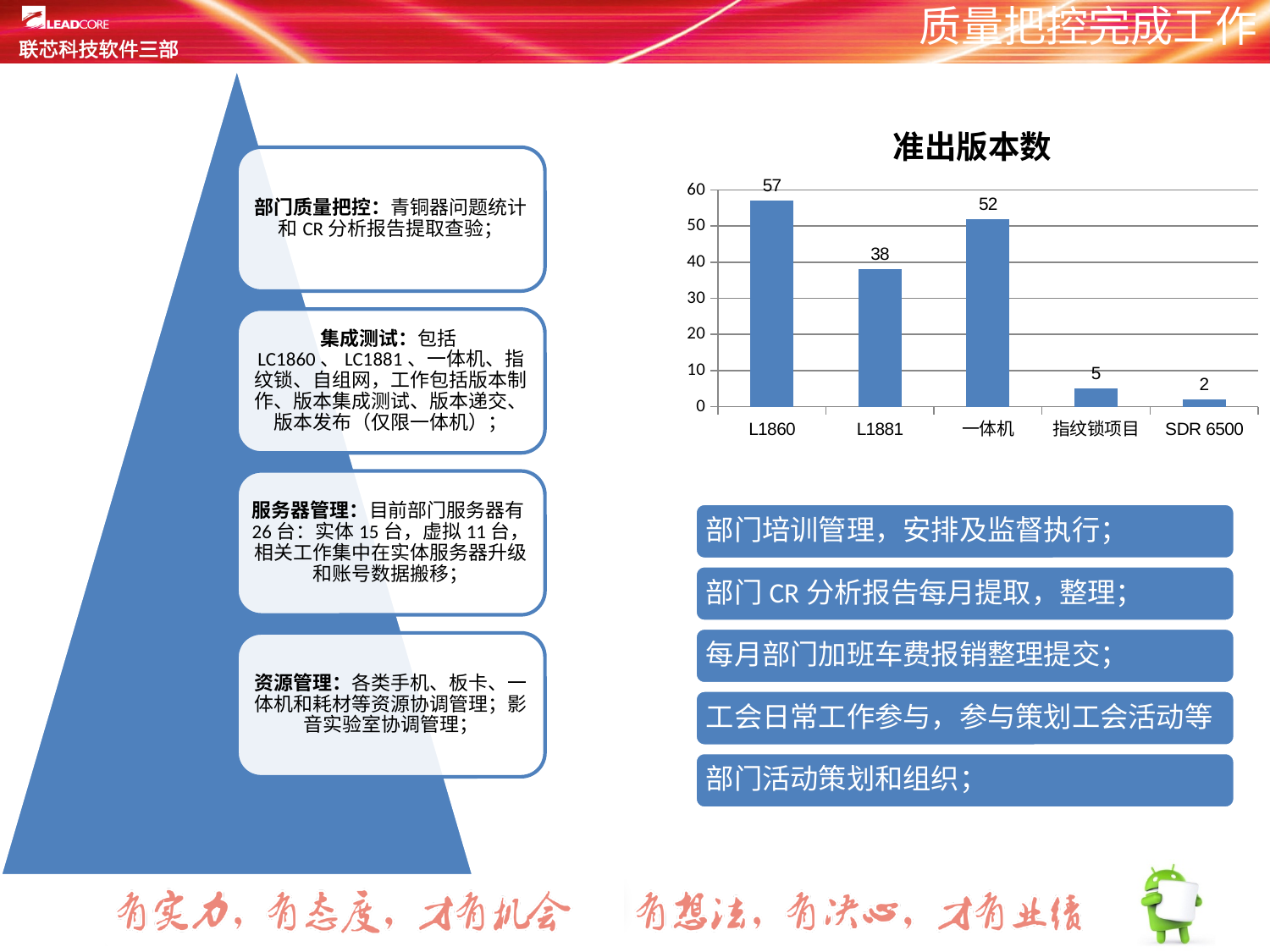

# 质量把控完成工作
部门质量把控：青铜器问题统计和CR分析报告提取查验；
集成测试：包括LC1860、LC1881、一体机、指纹锁、自组网，工作包括版本制作、版本集成测试、版本递交、版本发布（仅限一体机）；
服务器管理：目前部门服务器有26台：实体15台，虚拟11台，相关工作集中在实体服务器升级和账号数据搬移；
资源管理：各类手机、板卡、一体机和耗材等资源协调管理；影音实验室协调管理；

### Chart:

| Category | 准出版本数 |
|---|---|
| L1860 | 57.0 |
| L1881 | 38.0 |
| 一体机 | 52.0 |
| 指纹锁项目 | 5.0 |
| SDR 6500 | 2.0 |

[unsupported chart]

部门培训管理，安排及监督执行；
部门CR分析报告每月提取，整理；
每月部门加班车费报销整理提交；
工会日常工作参与，参与策划工会活动等
部门活动策划和组织；